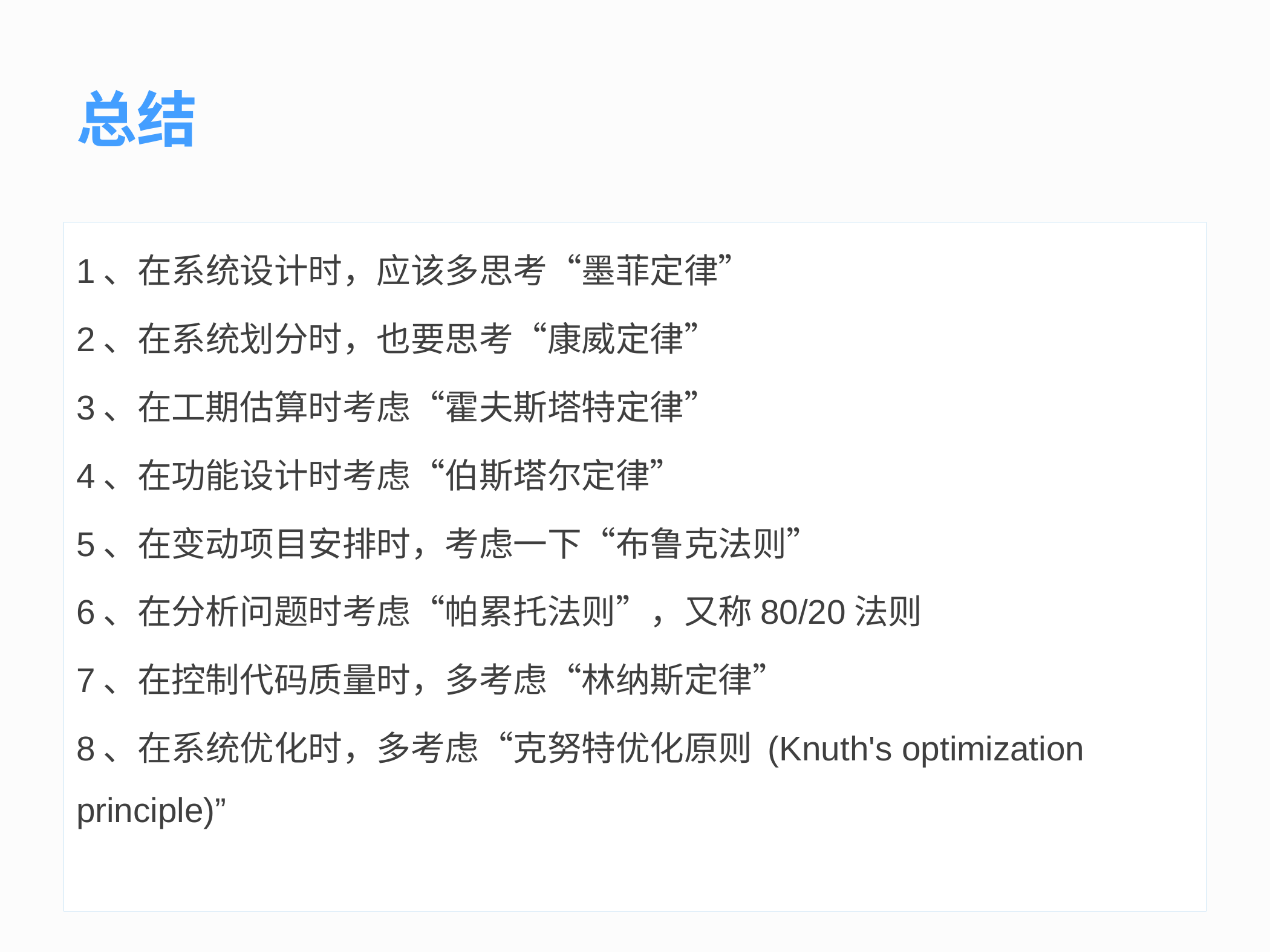

# 总结
1、在系统设计时，应该多思考“墨菲定律”
2、在系统划分时，也要思考“康威定律”
3、在工期估算时考虑“霍夫斯塔特定律”
4、在功能设计时考虑“伯斯塔尔定律”
5、在变动项目安排时，考虑一下“布鲁克法则”
6、在分析问题时考虑“帕累托法则”，又称80/20法则
7、在控制代码质量时，多考虑“林纳斯定律”
8、在系统优化时，多考虑“克努特优化原则 (Knuth's optimization principle)”